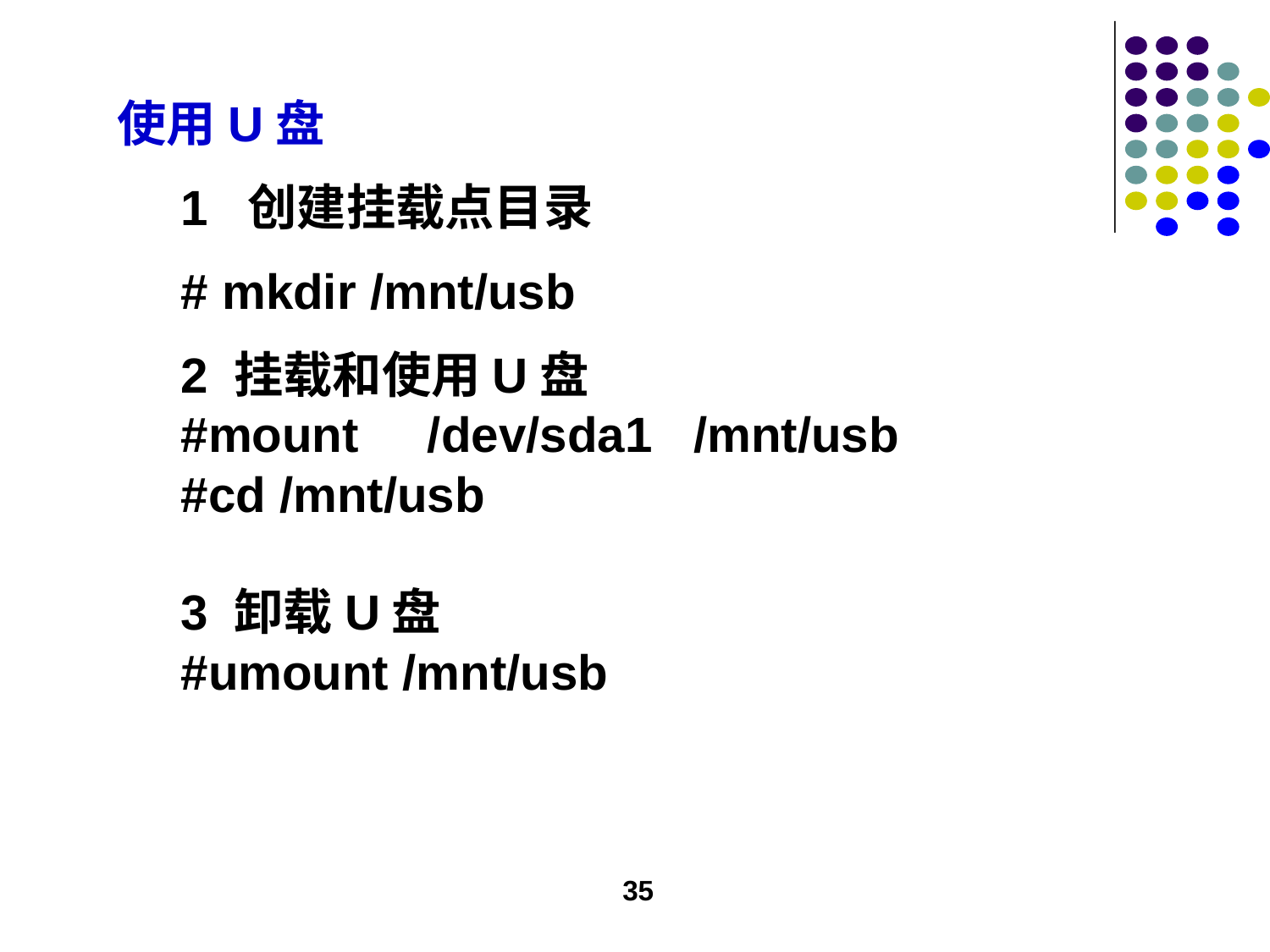

使用U盘
1  创建挂载点目录
# mkdir /mnt/usb
2 挂载和使用U盘
#mount     /dev/sda1   /mnt/usb
#cd /mnt/usb

3 卸载U盘
#umount /mnt/usb

35